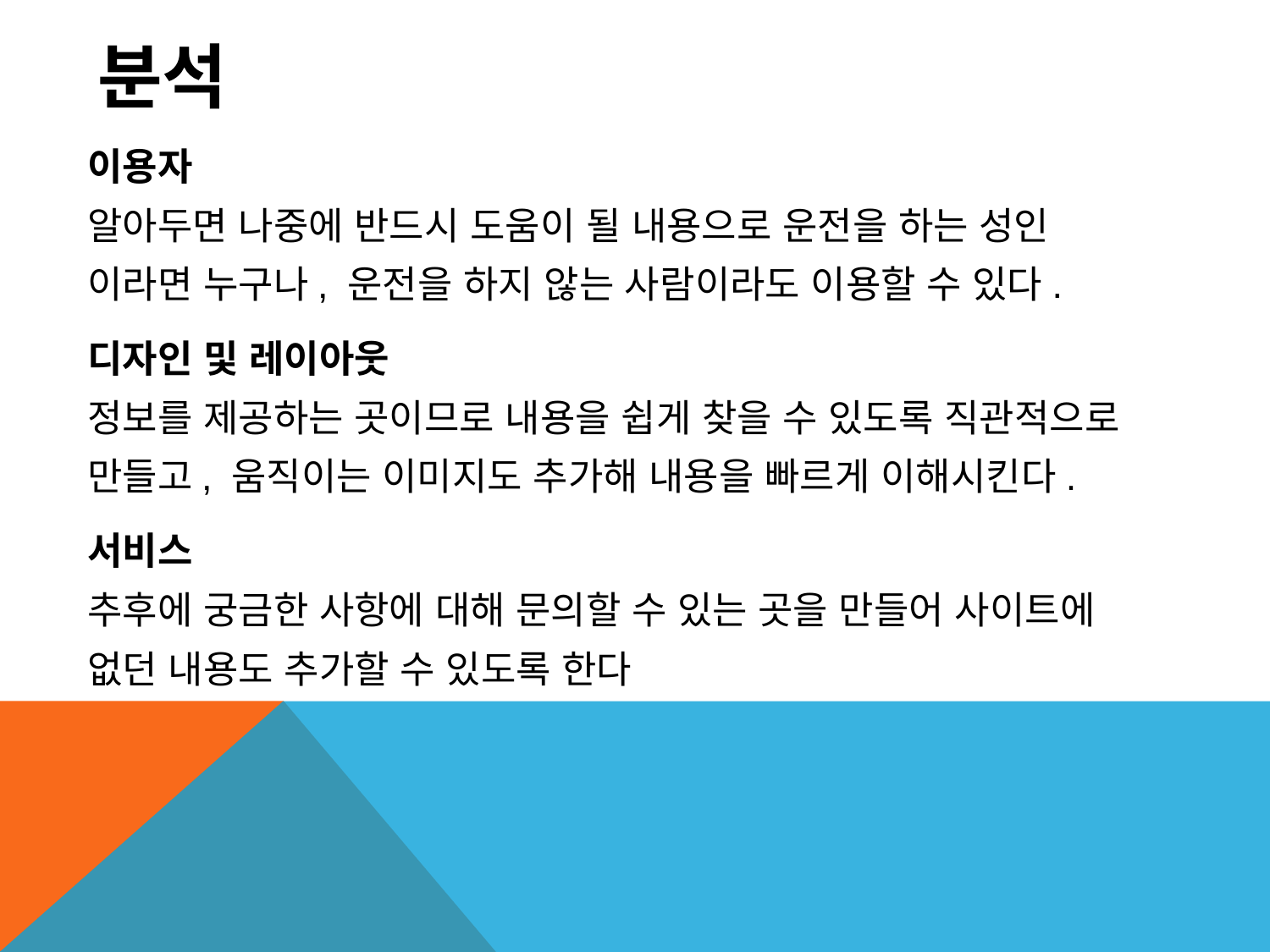

# 분석
이용자
알아두면 나중에 반드시 도움이 될 내용으로 운전을 하는 성인
이라면 누구나, 운전을 하지 않는 사람이라도 이용할 수 있다.

디자인 및 레이아웃
정보를 제공하는 곳이므로 내용을 쉽게 찾을 수 있도록 직관적으로
만들고, 움직이는 이미지도 추가해 내용을 빠르게 이해시킨다.

서비스
추후에 궁금한 사항에 대해 문의할 수 있는 곳을 만들어 사이트에
없던 내용도 추가할 수 있도록 한다